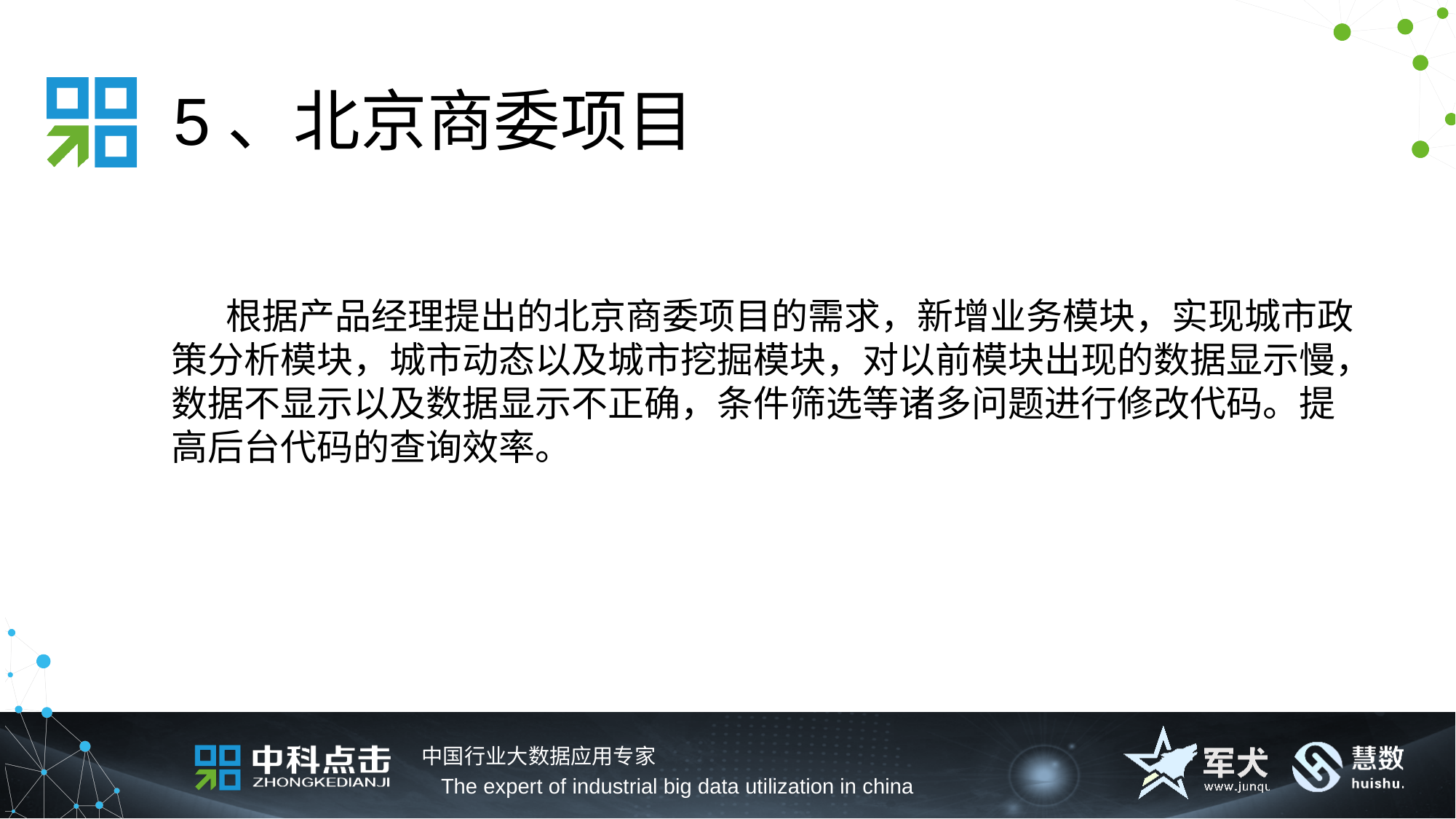

5、北京商委项目
#
根据产品经理提出的北京商委项目的需求，新增业务模块，实现城市政策分析模块，城市动态以及城市挖掘模块，对以前模块出现的数据显示慢，数据不显示以及数据显示不正确，条件筛选等诸多问题进行修改代码。提高后台代码的查询效率。